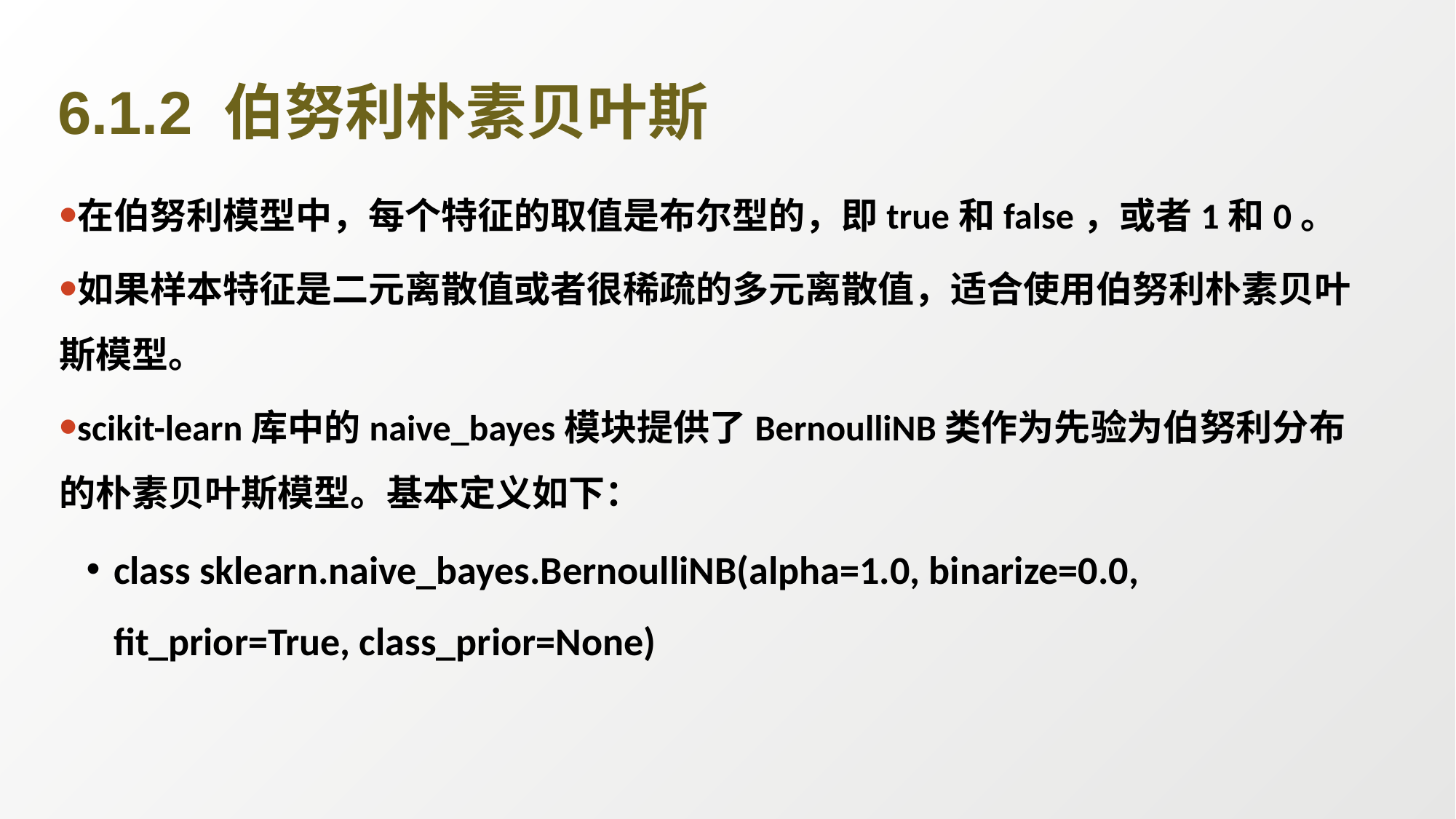

# 6.1.2 伯努利朴素贝叶斯
在伯努利模型中，每个特征的取值是布尔型的，即true和false，或者1和0。
如果样本特征是二元离散值或者很稀疏的多元离散值，适合使用伯努利朴素贝叶斯模型。
scikit-learn库中的naive_bayes模块提供了BernoulliNB类作为先验为伯努利分布的朴素贝叶斯模型。基本定义如下：
class sklearn.naive_bayes.BernoulliNB(alpha=1.0, binarize=0.0, fit_prior=True, class_prior=None)